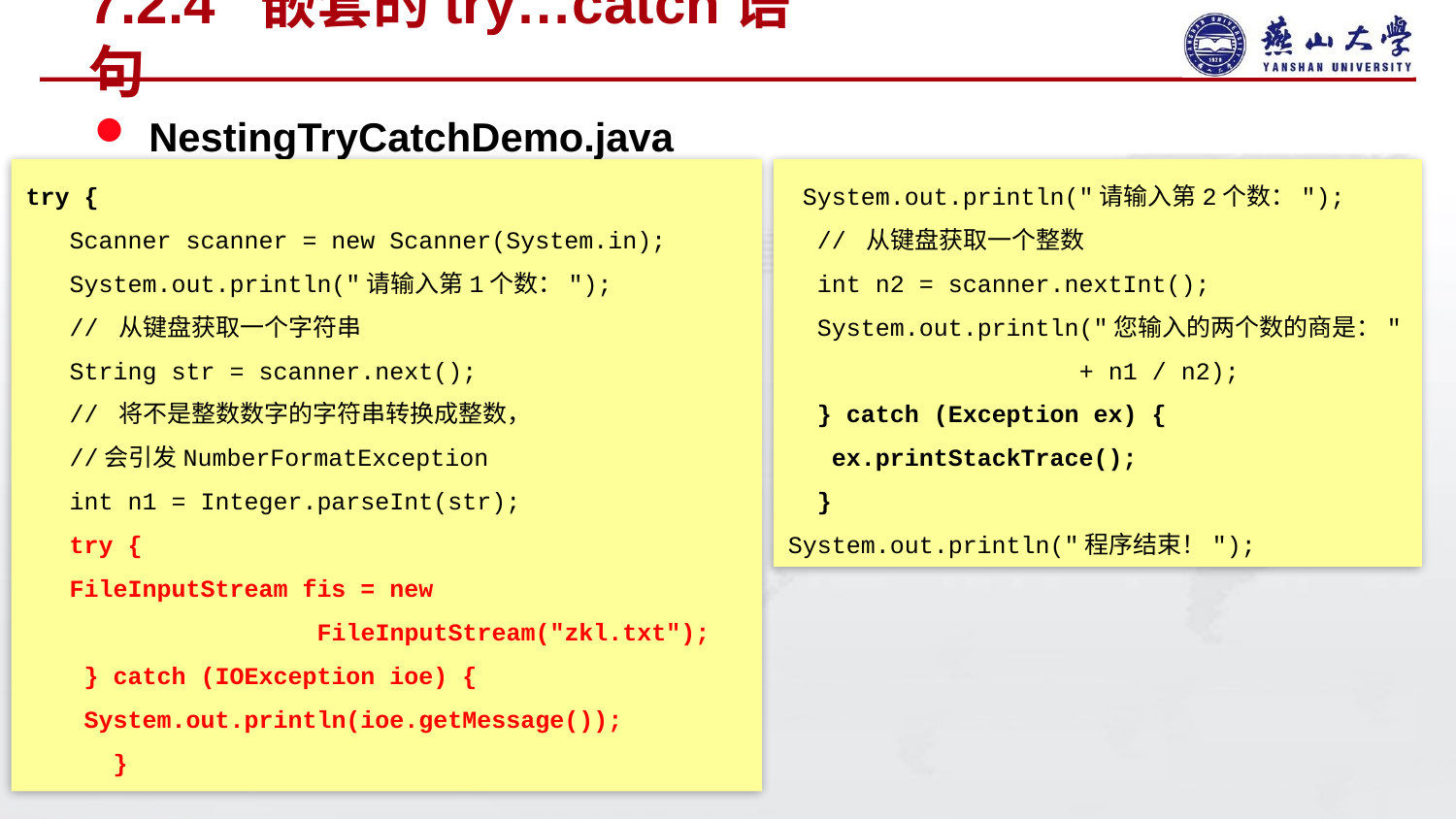

# 7.2.4  嵌套的try…catch语句
NestingTryCatchDemo.java
try {
   Scanner scanner = new Scanner(System.in);
   System.out.println("请输入第1个数：");
   // 从键盘获取一个字符串
   String str = scanner.next();
   // 将不是整数数字的字符串转换成整数，
   //会引发NumberFormatException
   int n1 = Integer.parseInt(str);
   try {
   FileInputStream fis = new
		FileInputStream("zkl.txt");
    } catch (IOException ioe) {
    System.out.println(ioe.getMessage());
      }
 System.out.println("请输入第2个数：");
  // 从键盘获取一个整数
  int n2 = scanner.nextInt();
  System.out.println("您输入的两个数的商是："
		+ n1 / n2);
  } catch (Exception ex) {
   ex.printStackTrace();
  }
System.out.println("程序结束！");